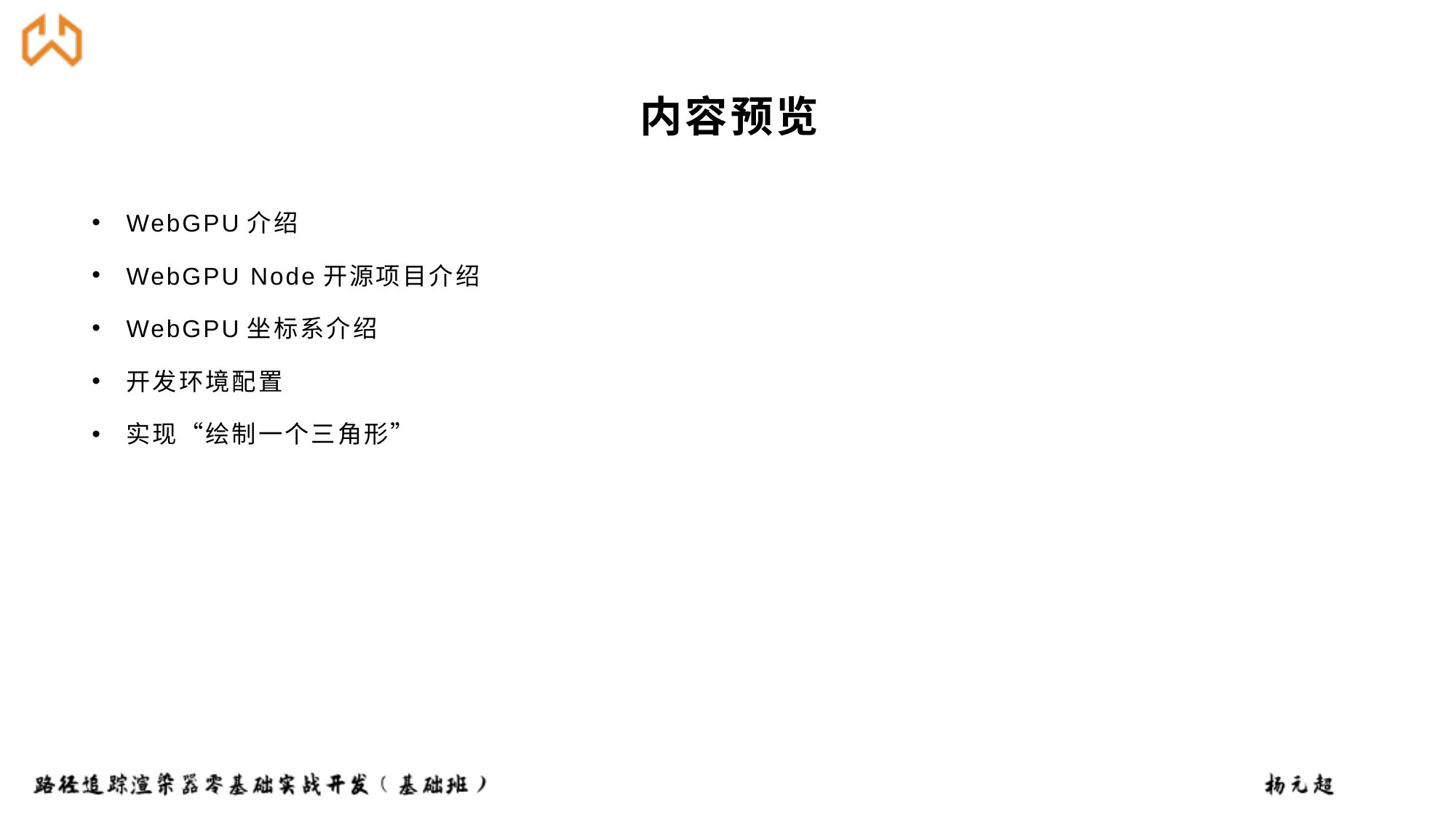

# 内容预览
WebGPU介绍
WebGPU Node开源项目介绍
WebGPU坐标系介绍
开发环境配置
实现“绘制一个三角形”